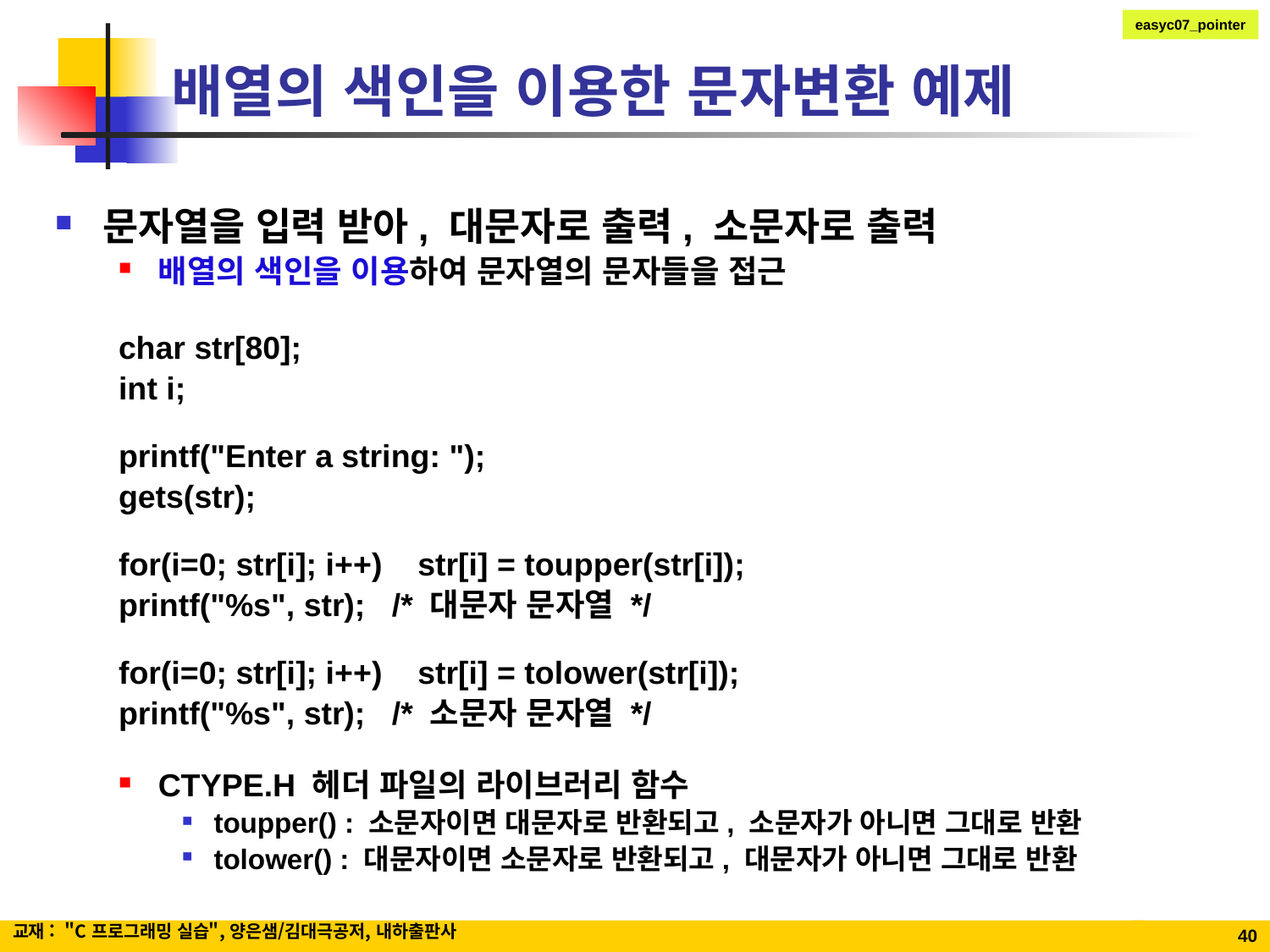

# 배열의 색인을 이용한 문자변환 예제
문자열을 입력 받아, 대문자로 출력, 소문자로 출력
배열의 색인을 이용하여 문자열의 문자들을 접근

char str[80];
int i;

printf("Enter a string: ");
gets(str);

for(i=0; str[i]; i++)    str[i] = toupper(str[i]);
printf("%s", str);   /* 대문자 문자열 */

for(i=0; str[i]; i++)    str[i] = tolower(str[i]);
printf("%s", str);   /* 소문자 문자열 */

CTYPE.H 헤더 파일의 라이브러리 함수
toupper() : 소문자이면 대문자로 반환되고, 소문자가 아니면 그대로 반환
tolower() : 대문자이면 소문자로 반환되고, 대문자가 아니면 그대로 반환
교재 :  "C 프로그래밍 실습", 양은샘/김대극공저, 내하출판사
40